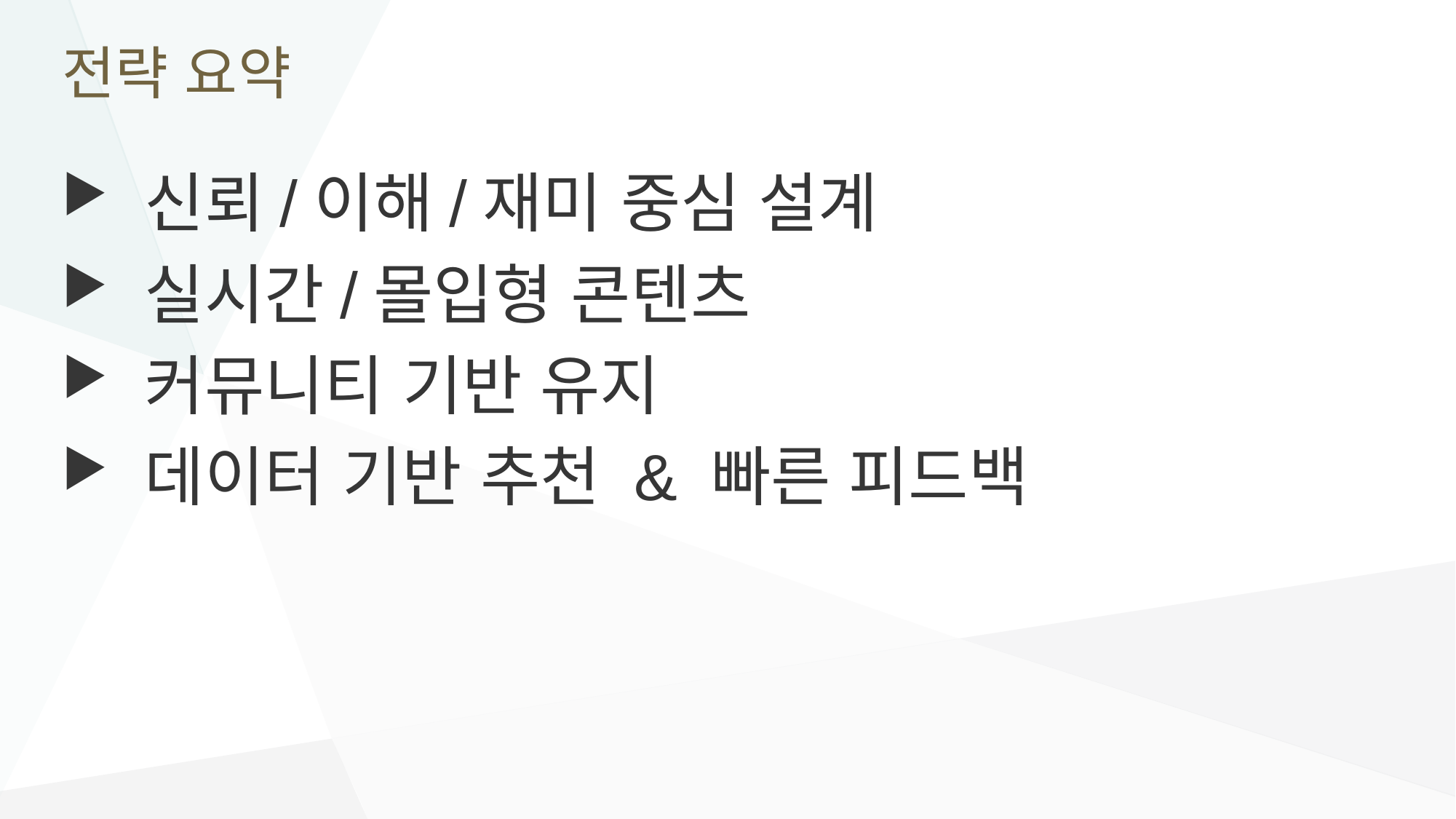

# 전략 요약
 신뢰/이해/재미 중심 설계
 실시간/몰입형 콘텐츠
 커뮤니티 기반 유지
 데이터 기반 추천 & 빠른 피드백